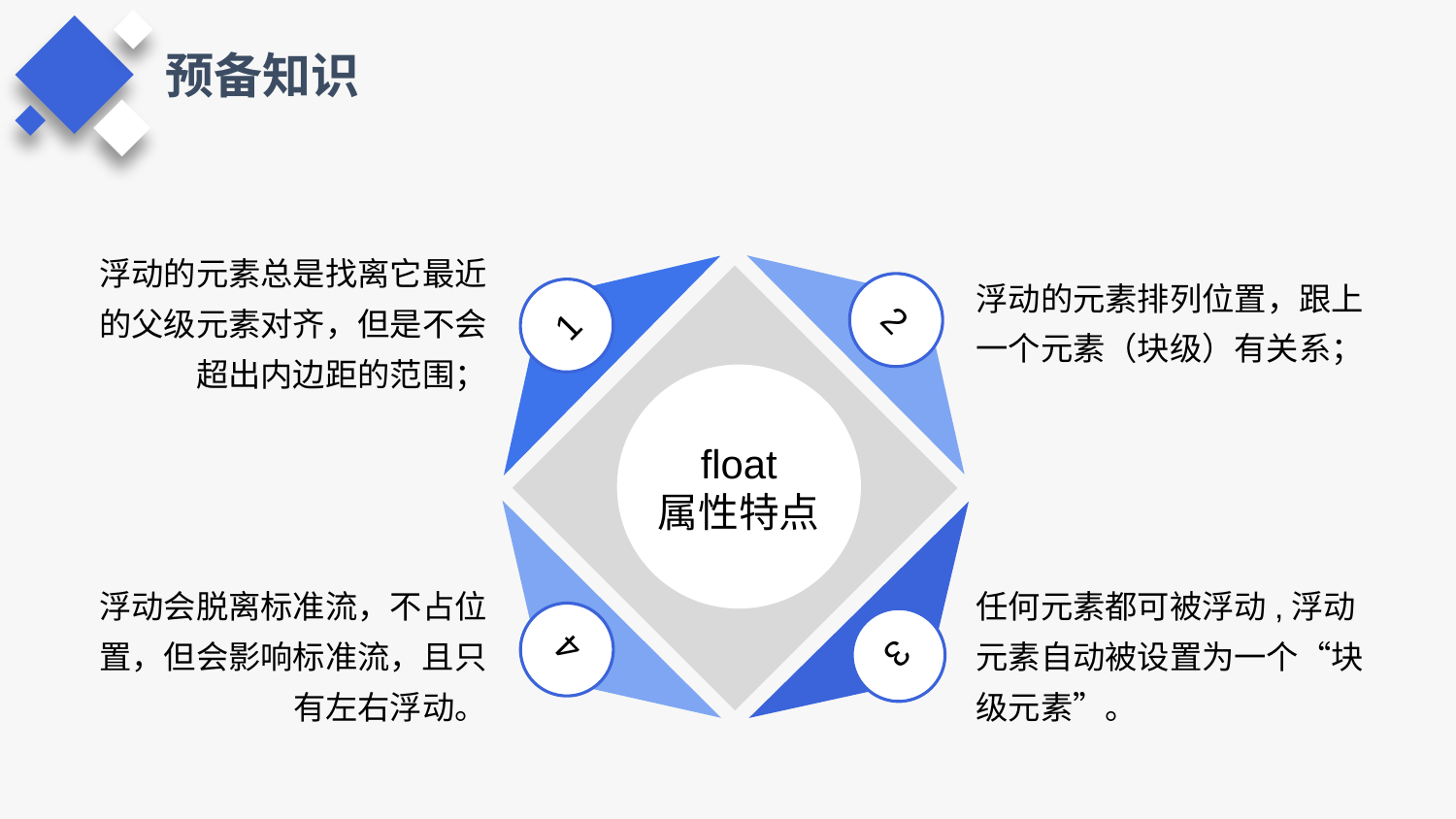

预备知识

浮动的元素总是找离它最近的父级元素对齐，但是不会超出内边距的范围；
浮动的元素排列位置，跟上一个元素（块级）有关系；

2
1

float
属性特点
浮动会脱离标准流，不占位置，但会影响标准流，且只有左右浮动。
任何元素都可被浮动,浮动元素自动被设置为一个“块级元素”。

4
3